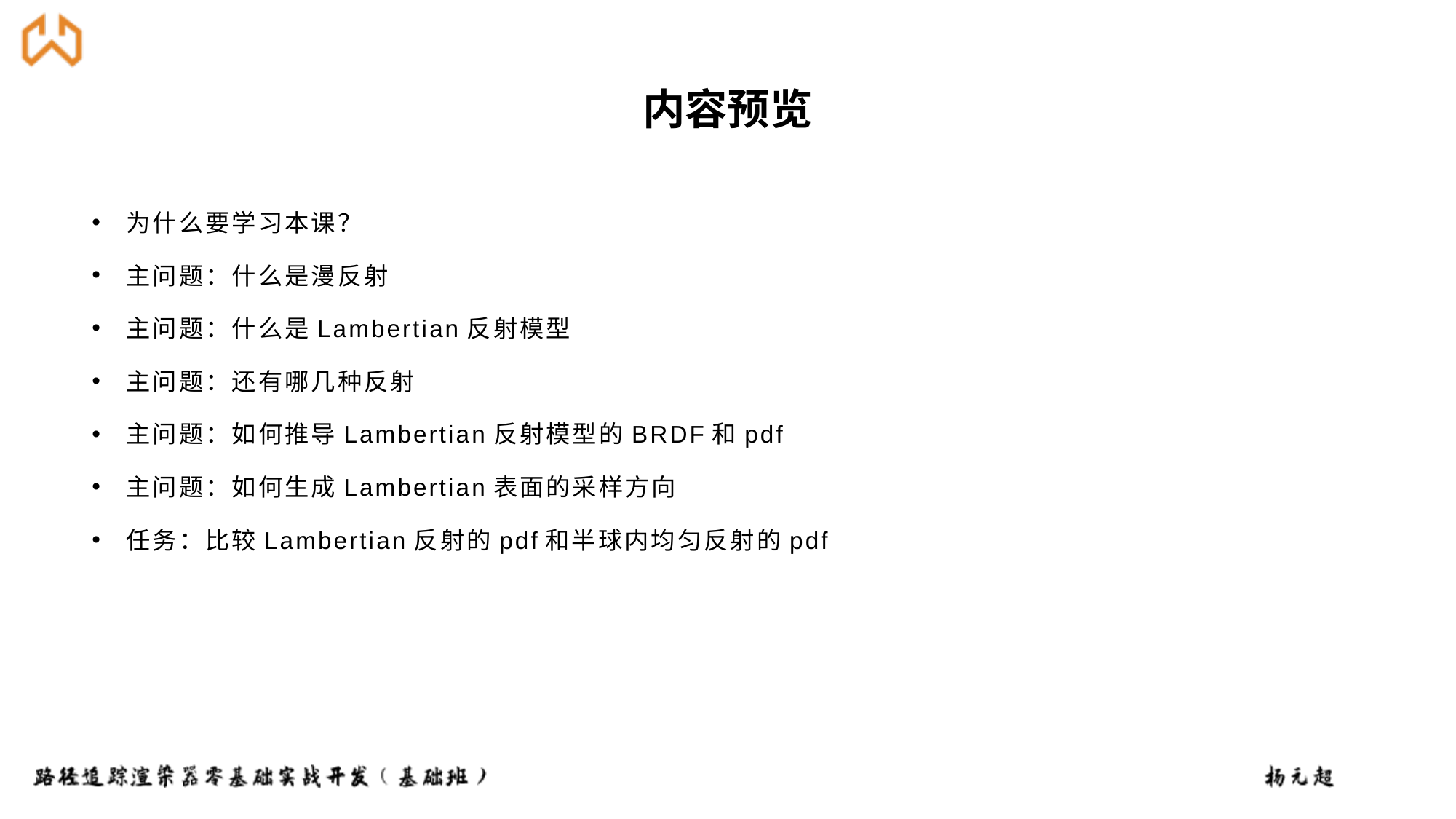

为什么要学习本课？
主问题：什么是漫反射
主问题：什么是Lambertian反射模型
主问题：还有哪几种反射
主问题：如何推导Lambertian反射模型的BRDF和pdf
主问题：如何生成Lambertian表面的采样方向
任务：比较Lambertian反射的pdf和半球内均匀反射的pdf